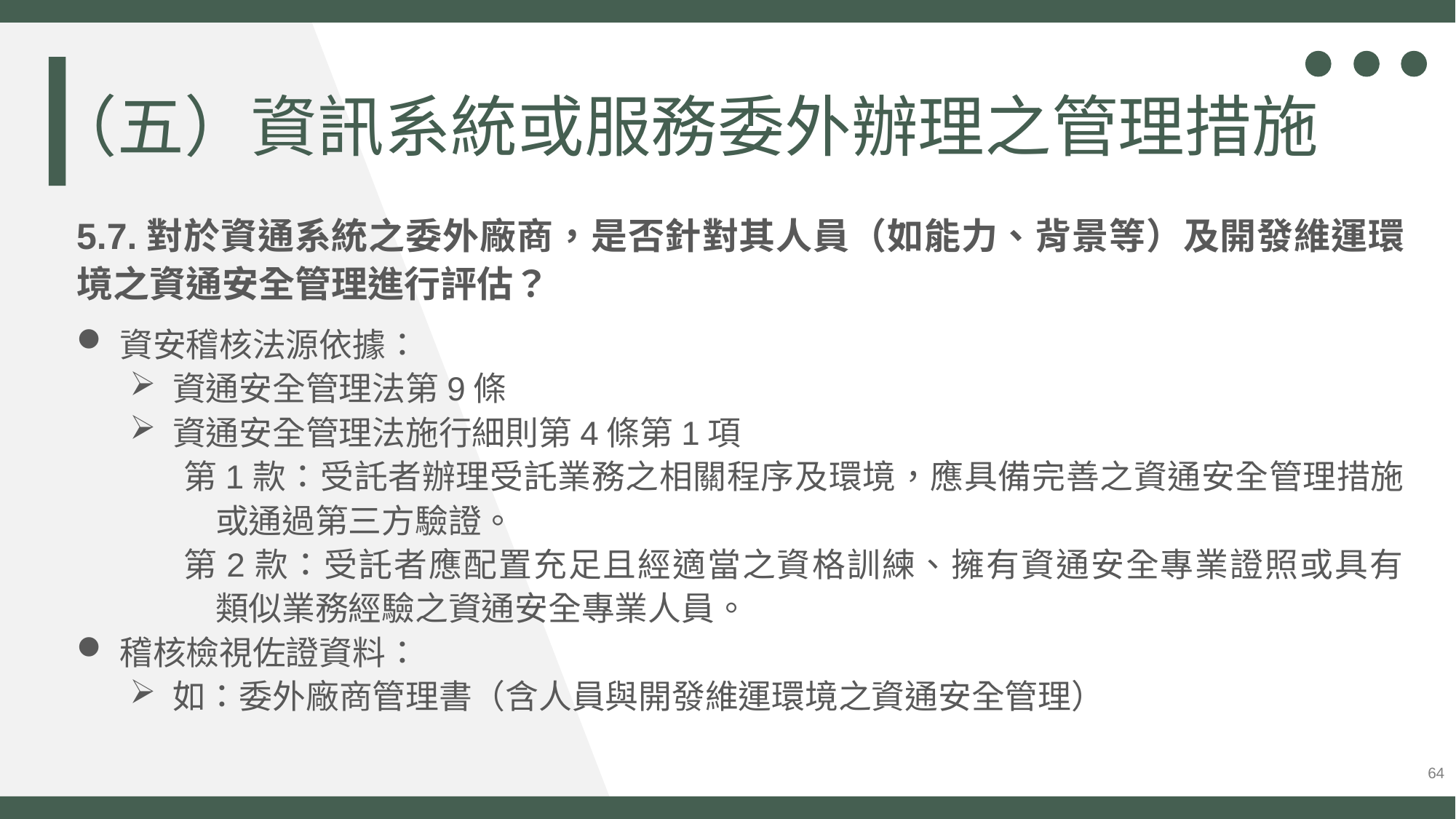

（五）資訊系統或服務委外辦理之管理措施
5.7.對於資通系統之委外廠商，是否針對其人員（如能力、背景等）及開發維運環境之資通安全管理進行評估？
資安稽核法源依據：
資通安全管理法第9條
資通安全管理法施行細則第4條第1項
第1款：受託者辦理受託業務之相關程序及環境，應具備完善之資通安全管理措施或通過第三方驗證。
第2款：受託者應配置充足且經適當之資格訓練、擁有資通安全專業證照或具有
類似業務經驗之資通安全專業人員。
稽核檢視佐證資料：
如：委外廠商管理書（含人員與開發維運環境之資通安全管理）
64